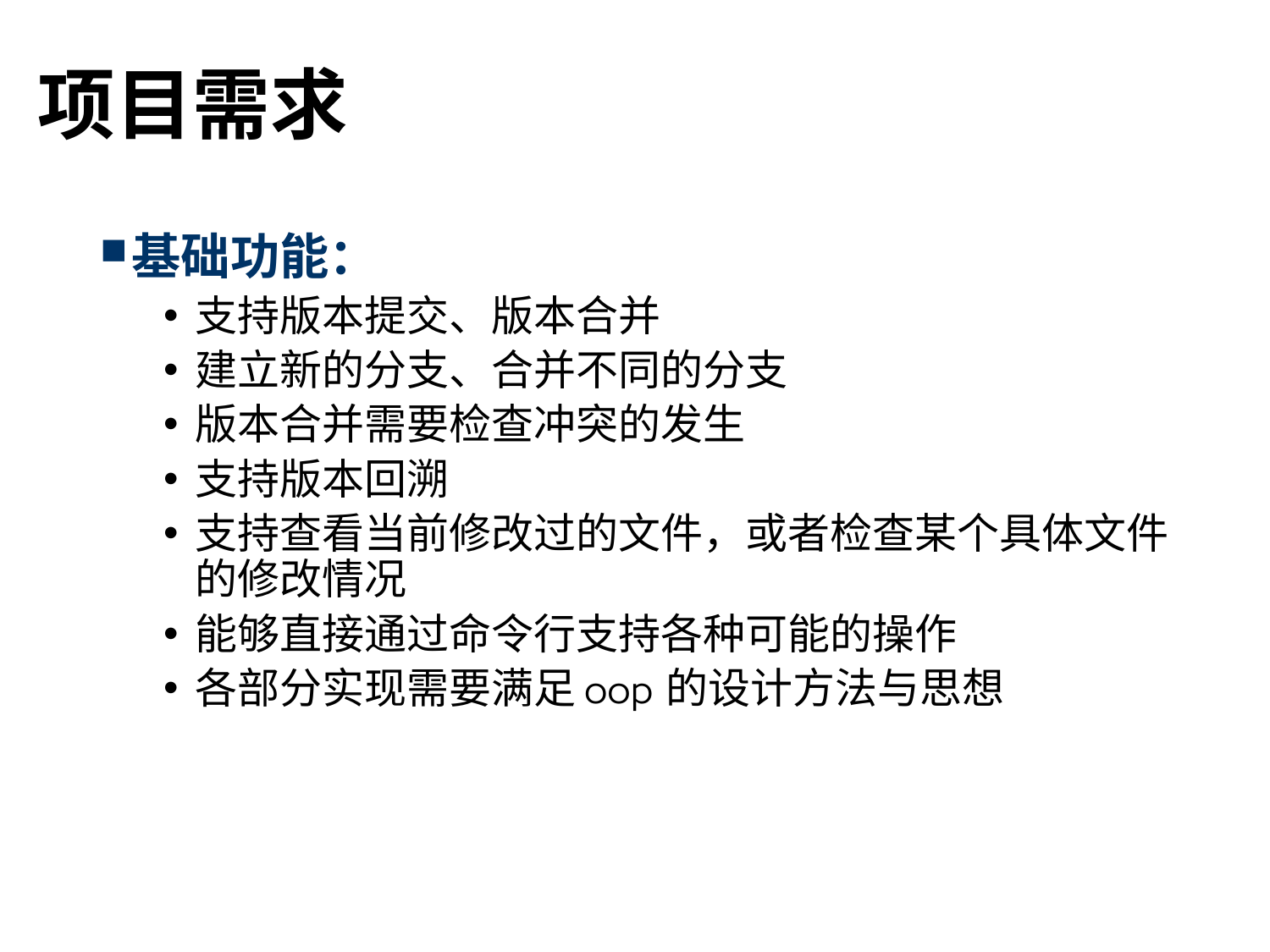

# 项目需求
基础功能：
支持版本提交、版本合并
建立新的分支、合并不同的分支
版本合并需要检查冲突的发生
支持版本回溯
支持查看当前修改过的文件，或者检查某个具体文件的修改情况
能够直接通过命令行支持各种可能的操作
各部分实现需要满足oop的设计方法与思想